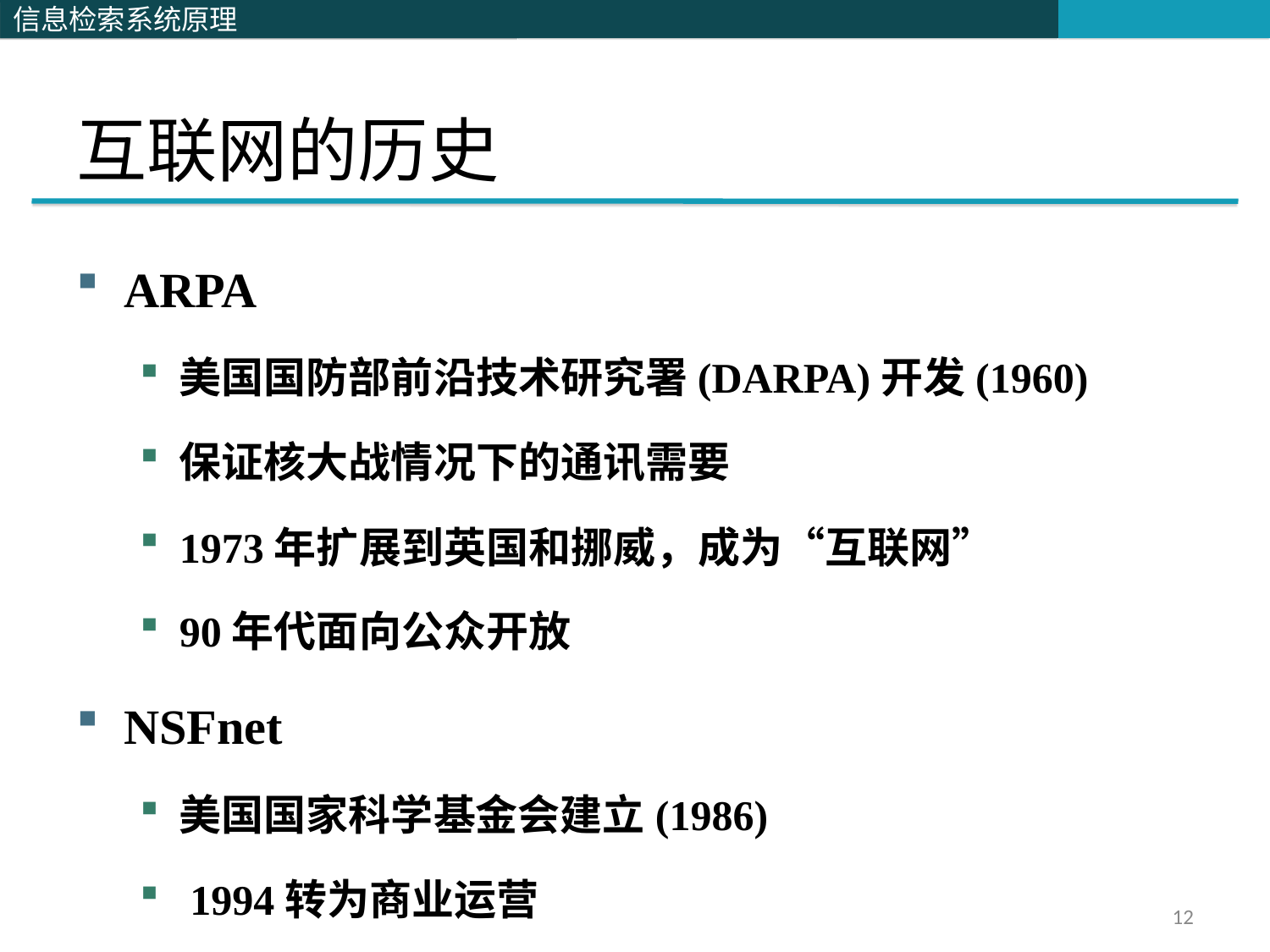

# 互联网的历史
ARPA
美国国防部前沿技术研究署(DARPA)开发(1960)
保证核大战情况下的通讯需要
1973年扩展到英国和挪威，成为“互联网”
90年代面向公众开放
NSFnet
美国国家科学基金会建立(1986)
 1994转为商业运营
12